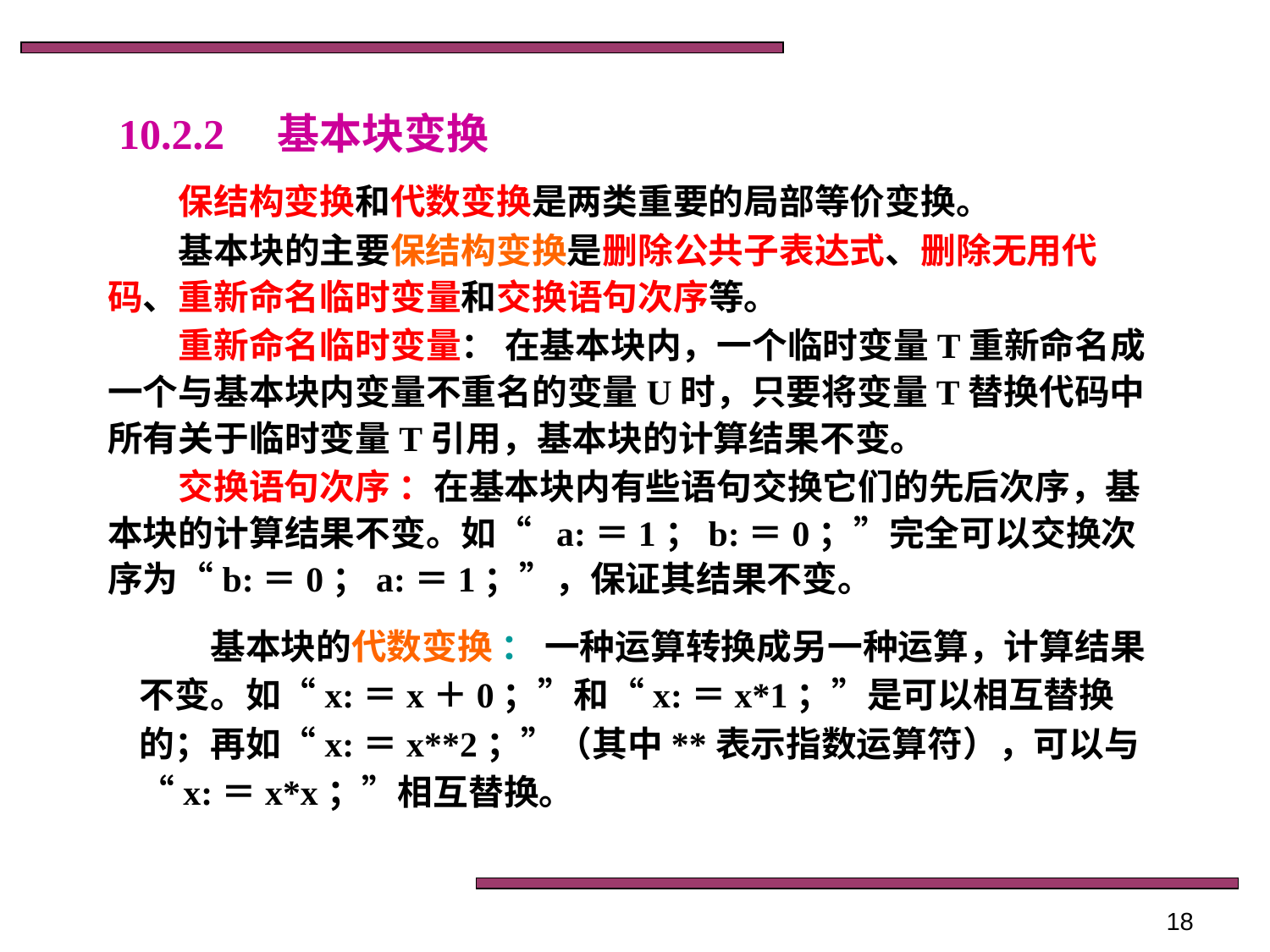

# 10.2.2　基本块变换
　　保结构变换和代数变换是两类重要的局部等价变换。
　　基本块的主要保结构变换是删除公共子表达式、删除无用代码、重新命名临时变量和交换语句次序等。
　　重新命名临时变量： 在基本块内，一个临时变量T重新命名成一个与基本块内变量不重名的变量U时，只要将变量T替换代码中所有关于临时变量T引用，基本块的计算结果不变。
　　交换语句次序 ：在基本块内有些语句交换它们的先后次序，基本块的计算结果不变。如“  a:＝1；b:＝0；”完全可以交换次序为“b:＝0；a:＝1；”，保证其结果不变。
　　基本块的代数变换 ： 一种运算转换成另一种运算，计算结果不变。如“x:＝x＋0；”和“x:＝x*1；”是可以相互替换的；再如“x:＝x**2；”（其中**表示指数运算符），可以与“x:＝x*x；”相互替换。
18